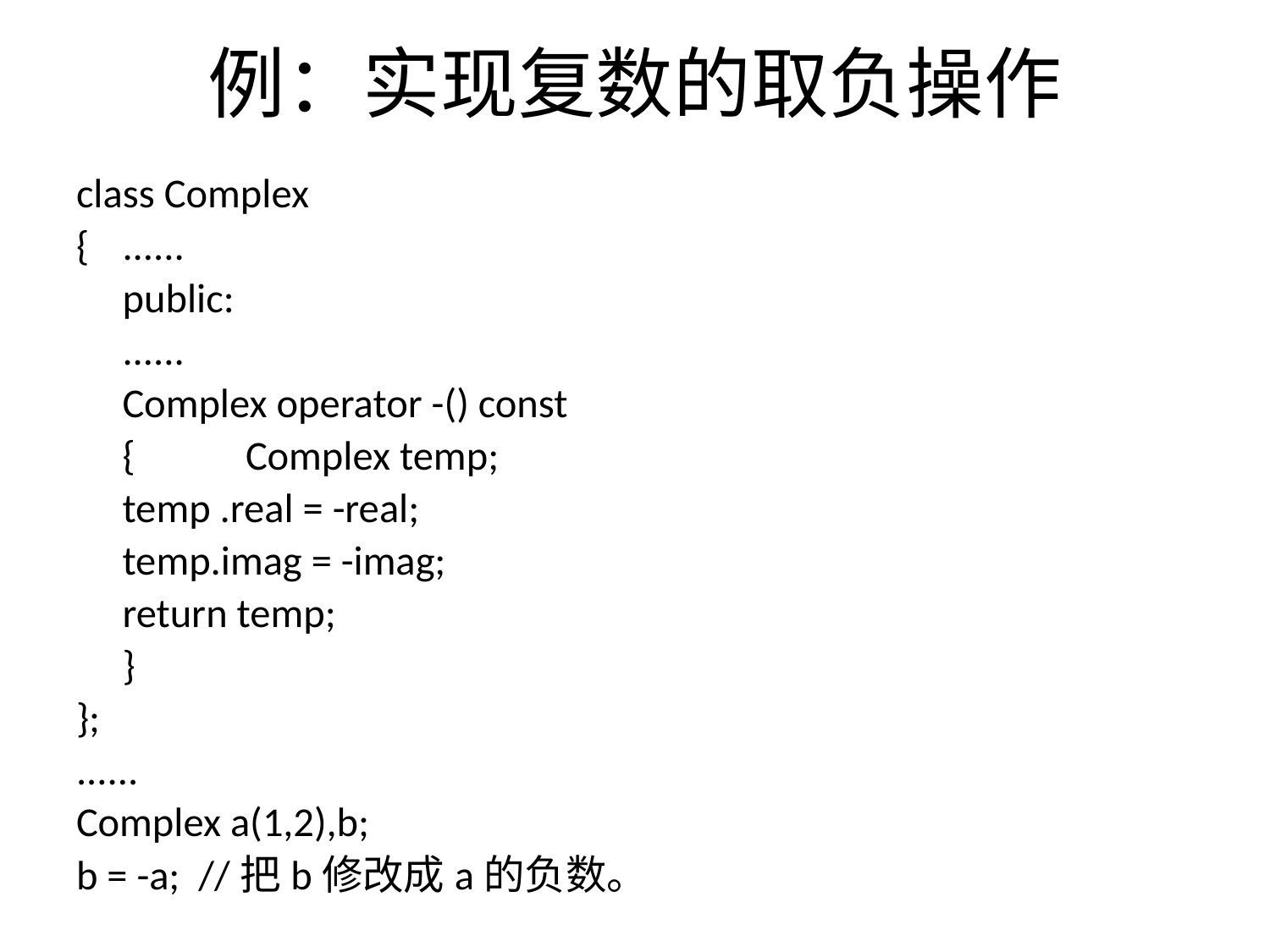

# 例：实现复数的取负操作
class Complex
{	......
	public:
		......
		Complex operator -() const
		{	Complex temp;
			temp .real = -real;
			temp.imag = -imag;
			return temp;
		}
};
......
Complex a(1,2),b;
b = -a;  //把b修改成a的负数。